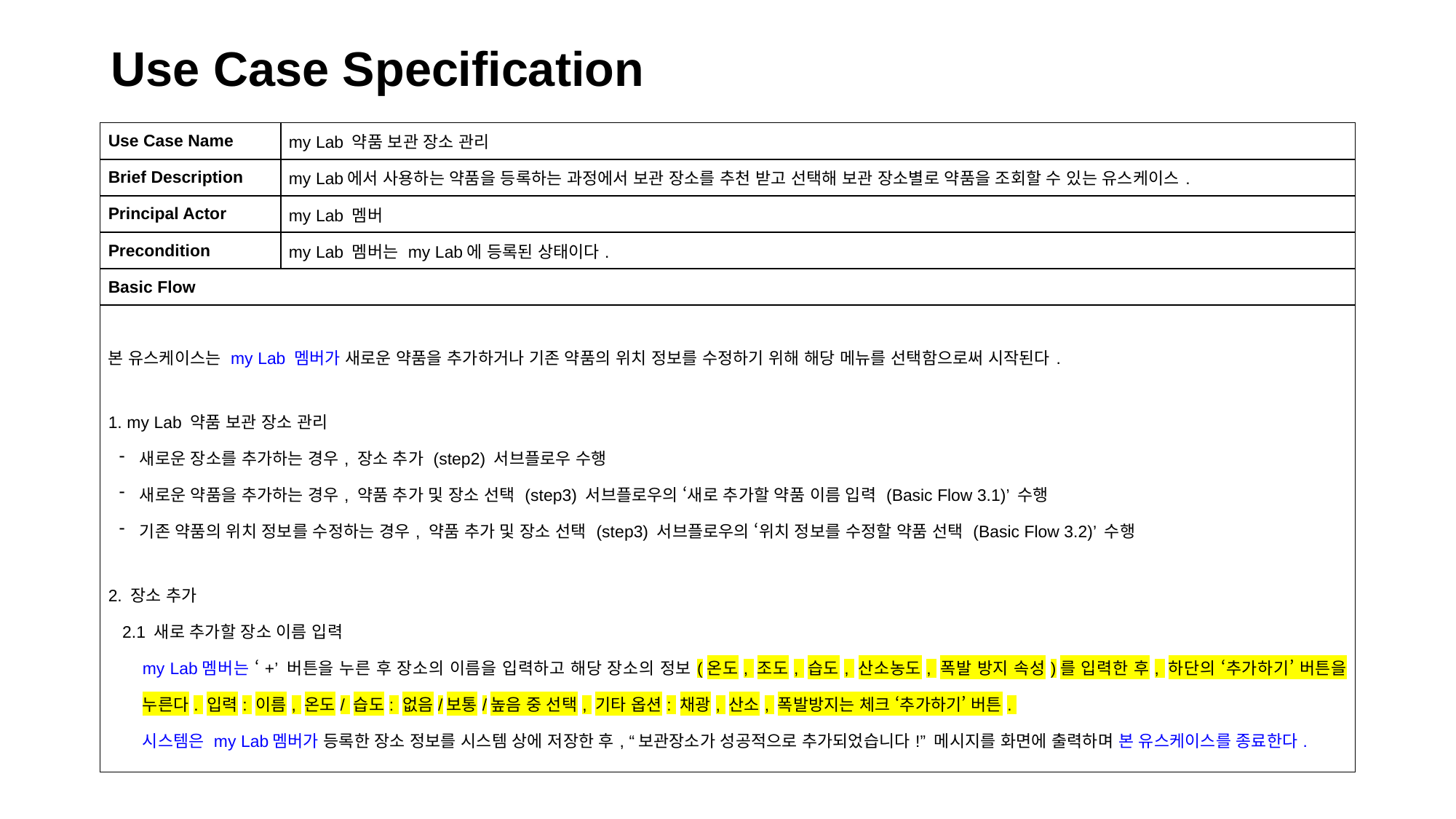

# Use Case Specification
| Use Case Name | my Lab 약품 보관 장소 관리 |
| --- | --- |
| Brief Description | my Lab에서 사용하는 약품을 등록하는 과정에서 보관 장소를 추천 받고 선택해 보관 장소별로 약품을 조회할 수 있는 유스케이스. |
| Principal Actor | my Lab 멤버 |
| Precondition | my Lab 멤버는 my Lab에 등록된 상태이다. |
| Basic Flow |  |
| 본 유스케이스는 my Lab 멤버가 새로운 약품을 추가하거나 기존 약품의 위치 정보를 수정하기 위해 해당 메뉴를 선택함으로써 시작된다.   1. my Lab 약품 보관 장소 관리 새로운 장소를 추가하는 경우, 장소 추가 (step2) 서브플로우 수행 새로운 약품을 추가하는 경우, 약품 추가 및 장소 선택 (step3) 서브플로우의 ‘새로 추가할 약품 이름 입력 (Basic Flow 3.1)’ 수행 기존 약품의 위치 정보를 수정하는 경우, 약품 추가 및 장소 선택 (step3) 서브플로우의 ‘위치 정보를 수정할 약품 선택 (Basic Flow 3.2)’ 수행  2. 장소 추가 2.1 새로 추가할 장소 이름 입력 my Lab멤버는 ‘+’ 버튼을 누른 후 장소의 이름을 입력하고 해당 장소의 정보(온도, 조도, 습도, 산소농도, 폭발 방지 속성)를 입력한 후, 하단의 ‘추가하기’ 버튼을 누른다. 입력: 이름, 온도/ 습도: 없음/보통/높음 중 선택, 기타 옵션: 채광, 산소, 폭발방지는 체크 ‘추가하기’ 버튼. 시스템은 my Lab멤버가 등록한 장소 정보를 시스템 상에 저장한 후, “보관장소가 성공적으로 추가되었습니다!” 메시지를 화면에 출력하며 본 유스케이스를 종료한다. |  |